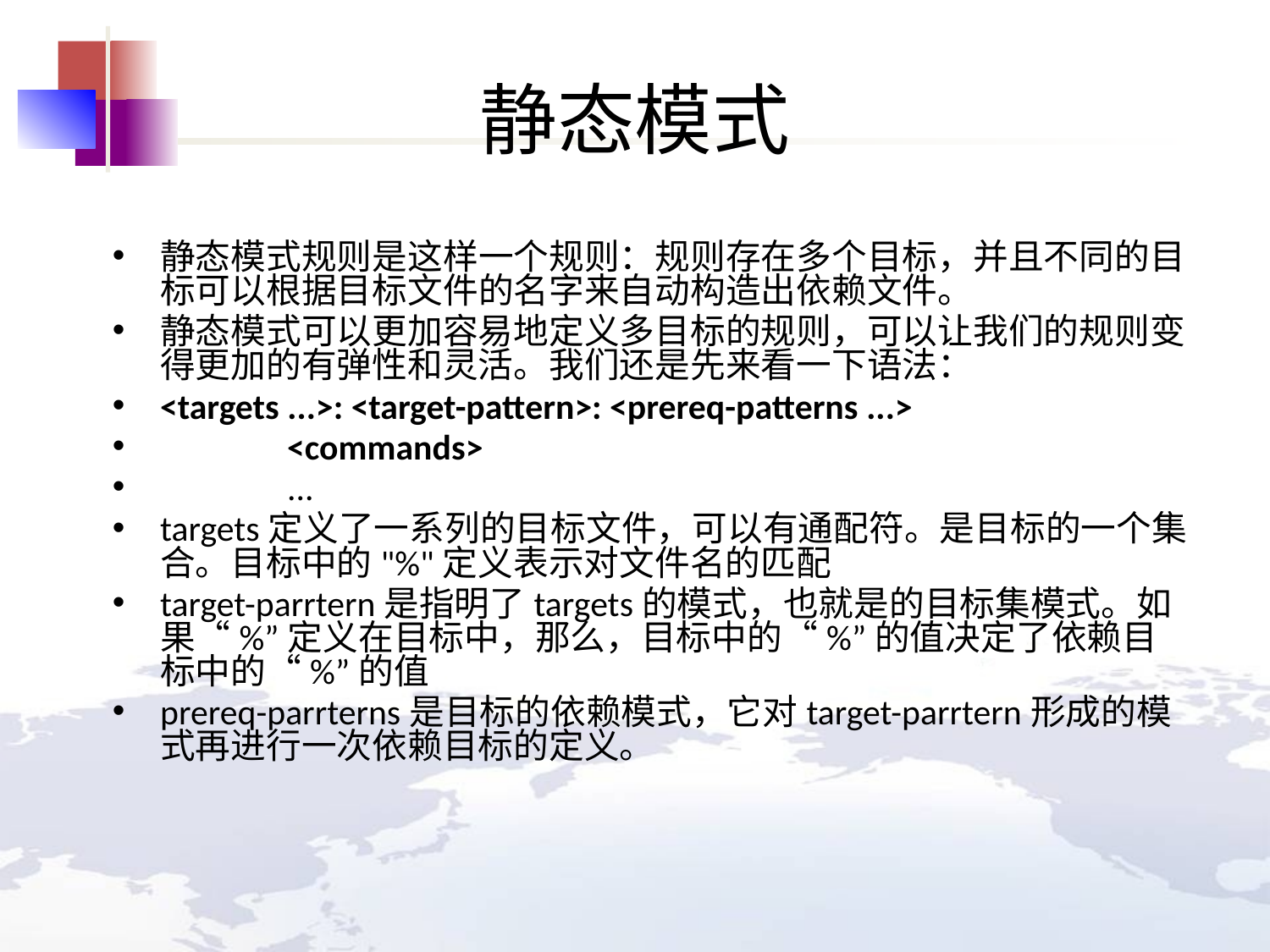

# 静态模式
静态模式规则是这样一个规则：规则存在多个目标，并且不同的目标可以根据目标文件的名字来自动构造出依赖文件。
静态模式可以更加容易地定义多目标的规则，可以让我们的规则变得更加的有弹性和灵活。我们还是先来看一下语法：
<targets ...>: <target-pattern>: <prereq-patterns ...>
 	<commands>
 	...
targets定义了一系列的目标文件，可以有通配符。是目标的一个集合。目标中的"%"定义表示对文件名的匹配
target-parrtern是指明了targets的模式，也就是的目标集模式。如果“%”定义在目标中，那么，目标中的“%”的值决定了依赖目标中的“%”的值
prereq-parrterns是目标的依赖模式，它对target-parrtern形成的模式再进行一次依赖目标的定义。